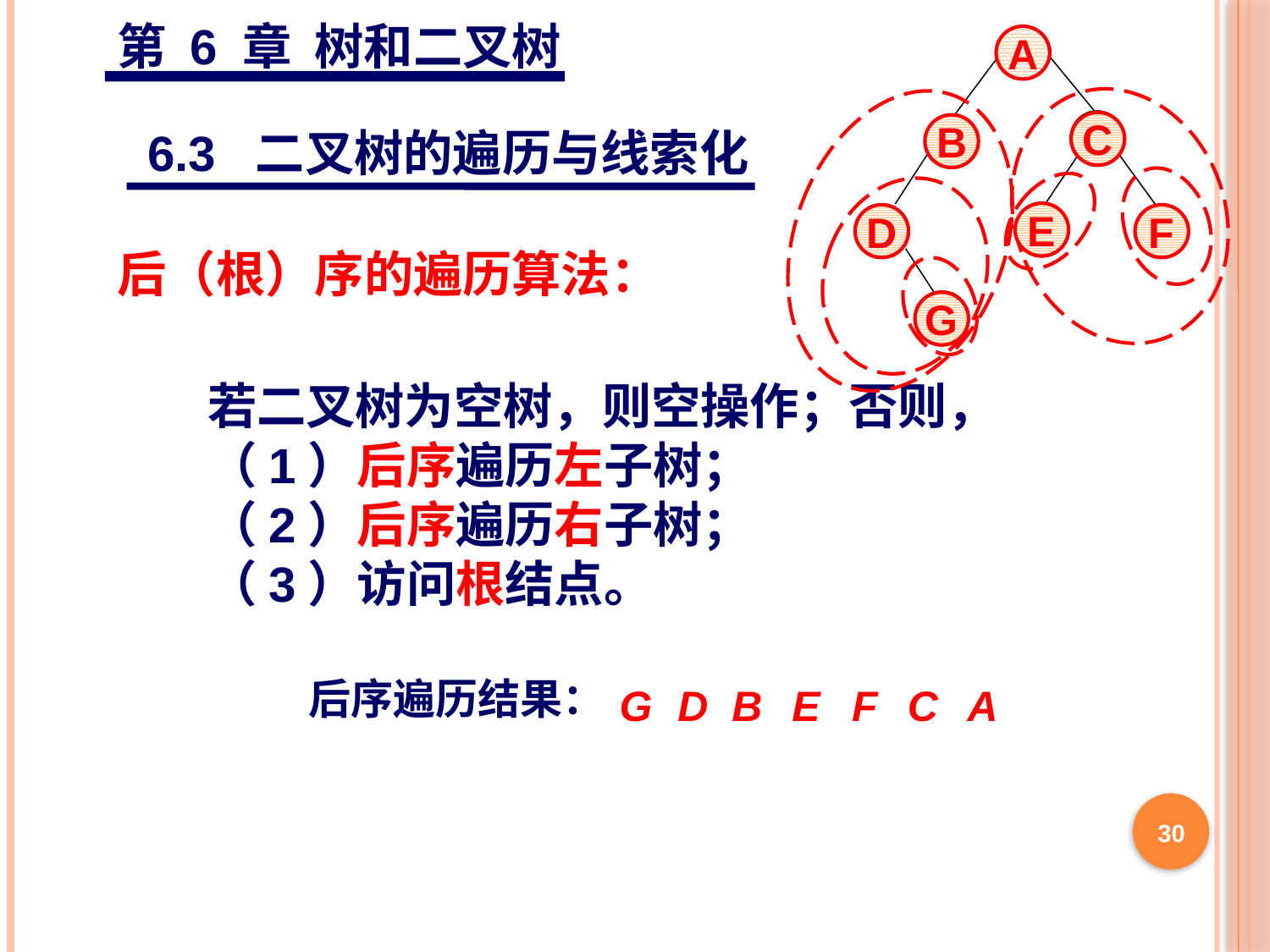

第 6 章  树和二叉树
A

C
B

D
E
F

G
A

C
B
6.3  二叉树的遍历与线索化

E
D
F
后（根）序的遍历算法：

G
若二叉树为空树，则空操作；否则，
（1）后序遍历左子树；
（2）后序遍历右子树；
（3）访问根结点。
后序遍历结果：
G
D
B
E
C
A
F
30